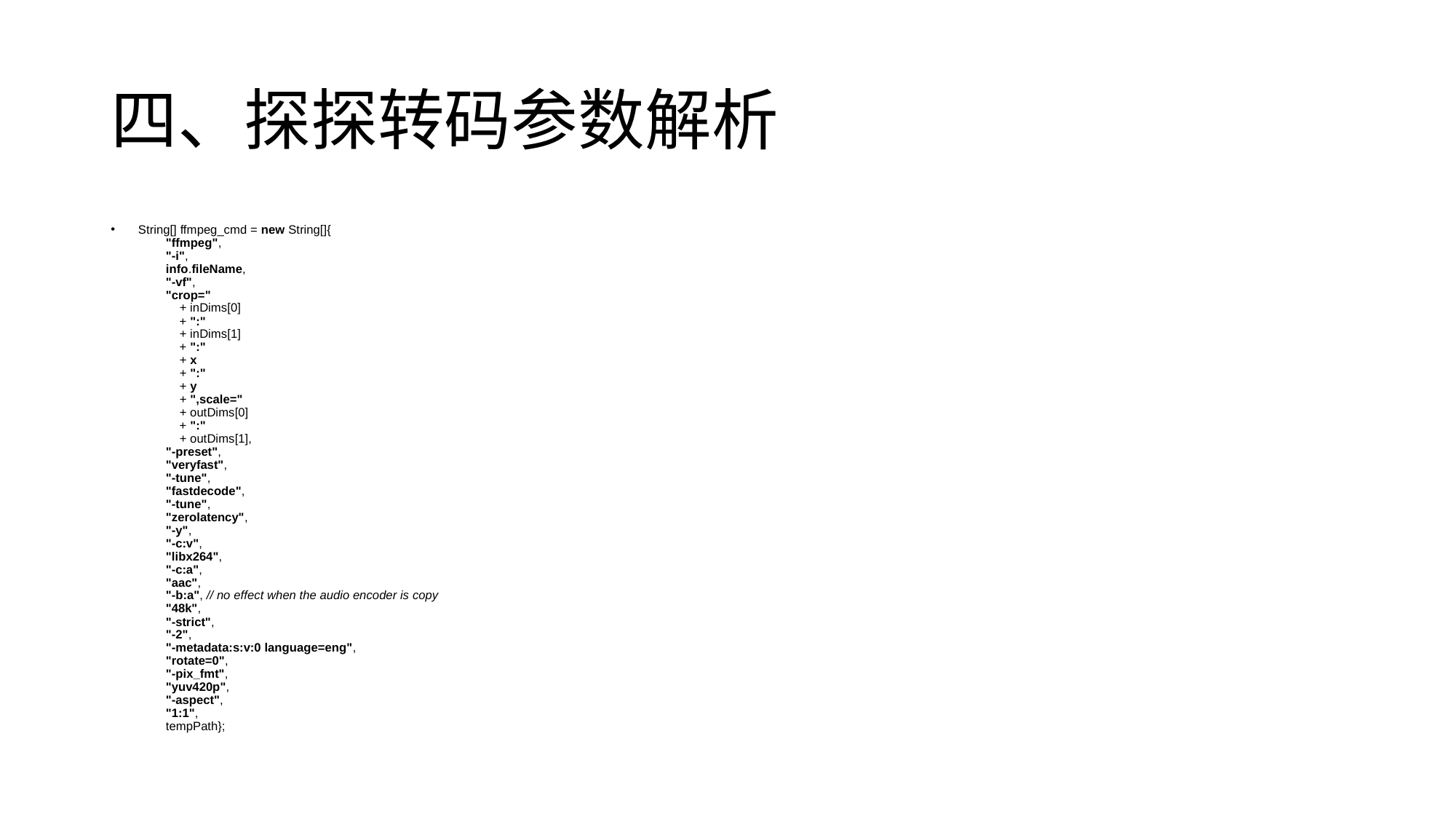

# 四、探探转码参数解析
String[] ffmpeg_cmd = new String[]{
        "ffmpeg",
        "-i",
        info.fileName,
        "-vf",
        "crop="
            + inDims[0]
            + ":"
            + inDims[1]
            + ":"
            + x
            + ":"
            + y
            + ",scale="
            + outDims[0]
            + ":"
            + outDims[1],
        "-preset",
        "veryfast",
        "-tune",
        "fastdecode",
        "-tune",
        "zerolatency",
        "-y",
        "-c:v",
        "libx264",
        "-c:a",
        "aac",
        "-b:a", // no effect when the audio encoder is copy
        "48k",
        "-strict",
        "-2",
        "-metadata:s:v:0 language=eng",
        "rotate=0",
        "-pix_fmt",
        "yuv420p",
        "-aspect",
        "1:1",
        tempPath};